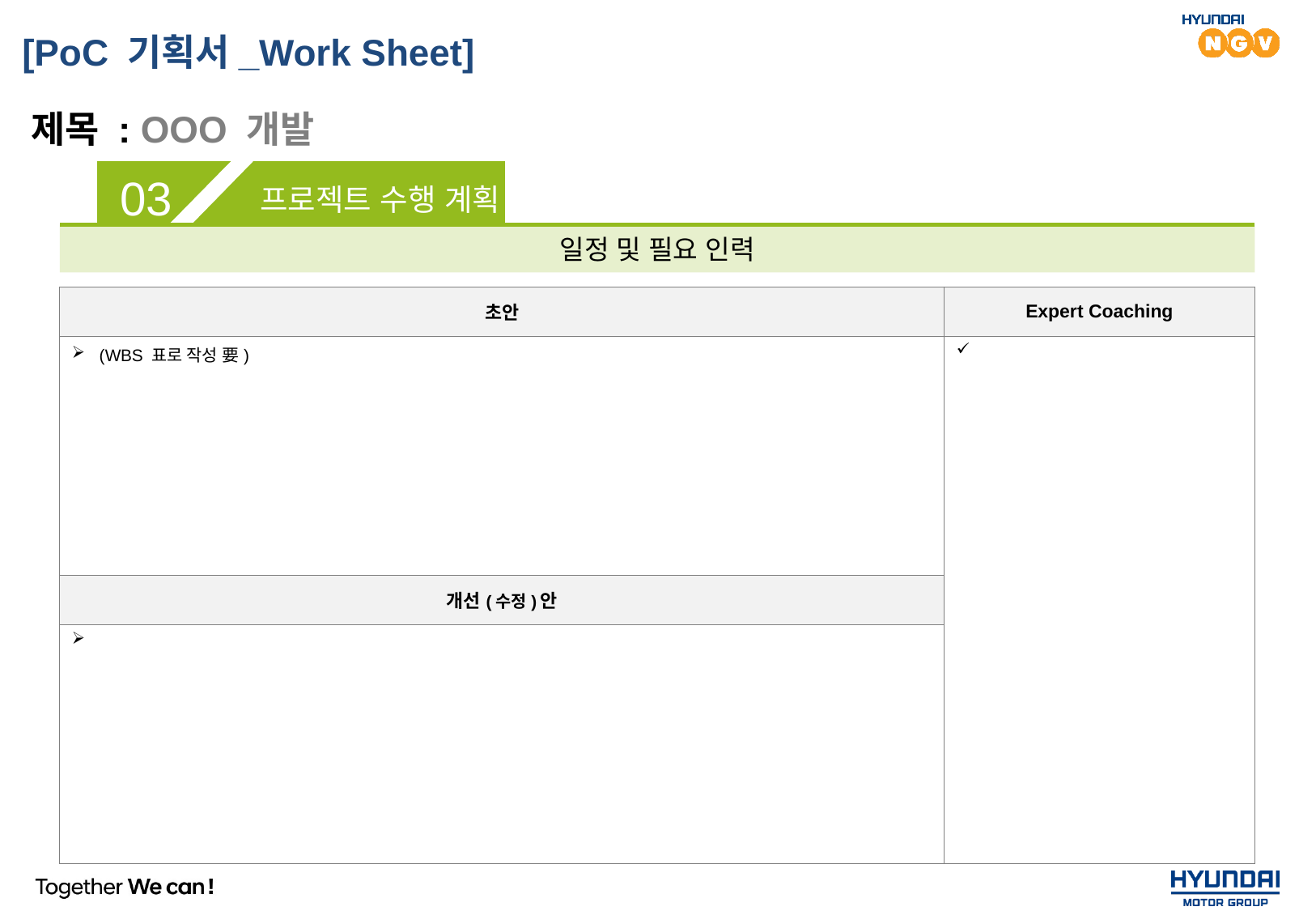

[PoC 기획서_Work Sheet]
 제목 : OOO 개발

03
프로젝트 수행 계획
일정 및 필요 인력
| 초안 | Expert Coaching |
| --- | --- |
| (WBS 표로 작성 要) |  |
| 개선(수정)안 |  |
|  |  |